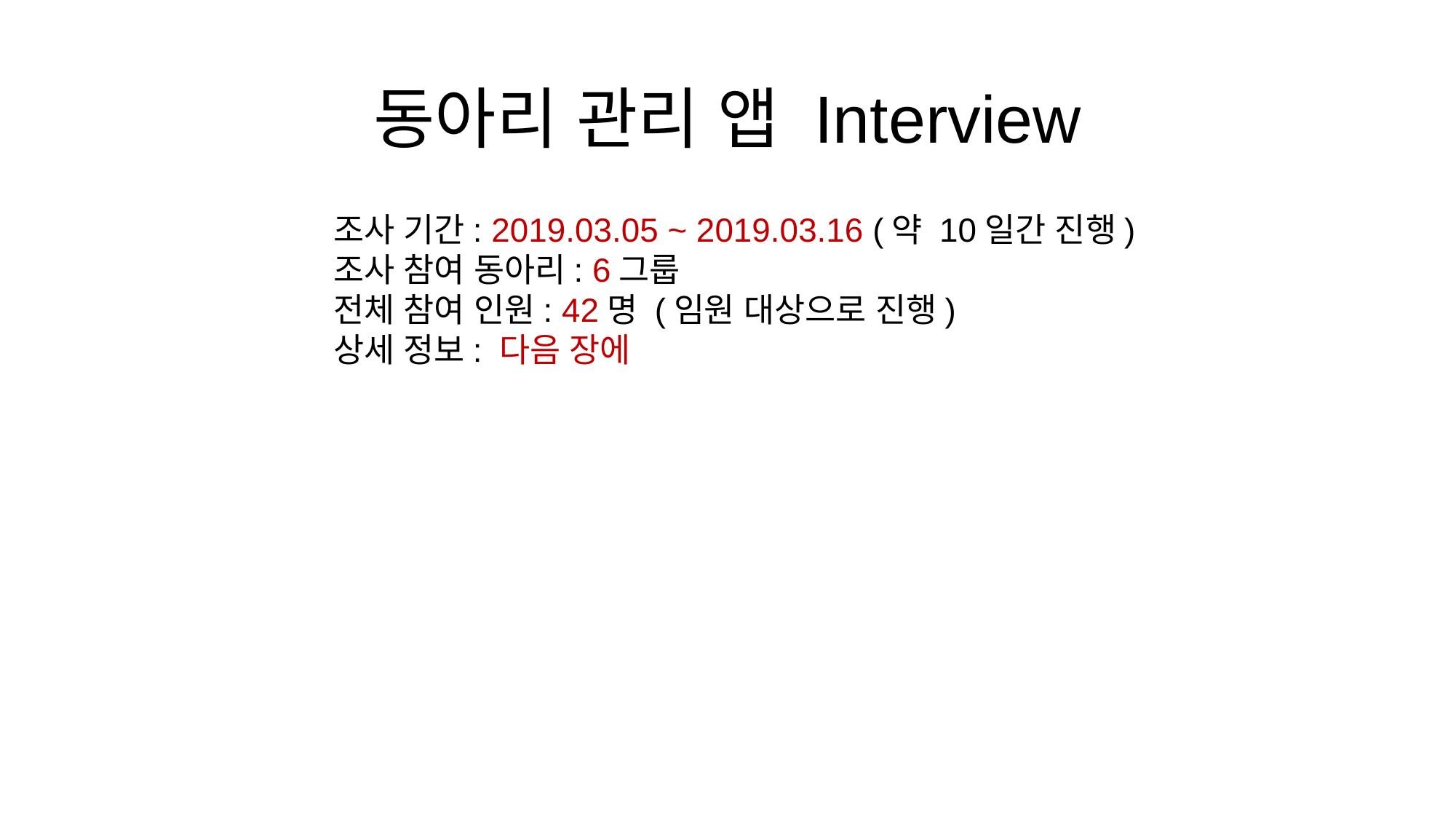

# 동아리 관리 앱 Interview
조사 기간: 2019.03.05 ~ 2019.03.16 (약 10일간 진행)
조사 참여 동아리: 6그룹
전체 참여 인원: 42명 (임원 대상으로 진행)
상세 정보: 다음 장에